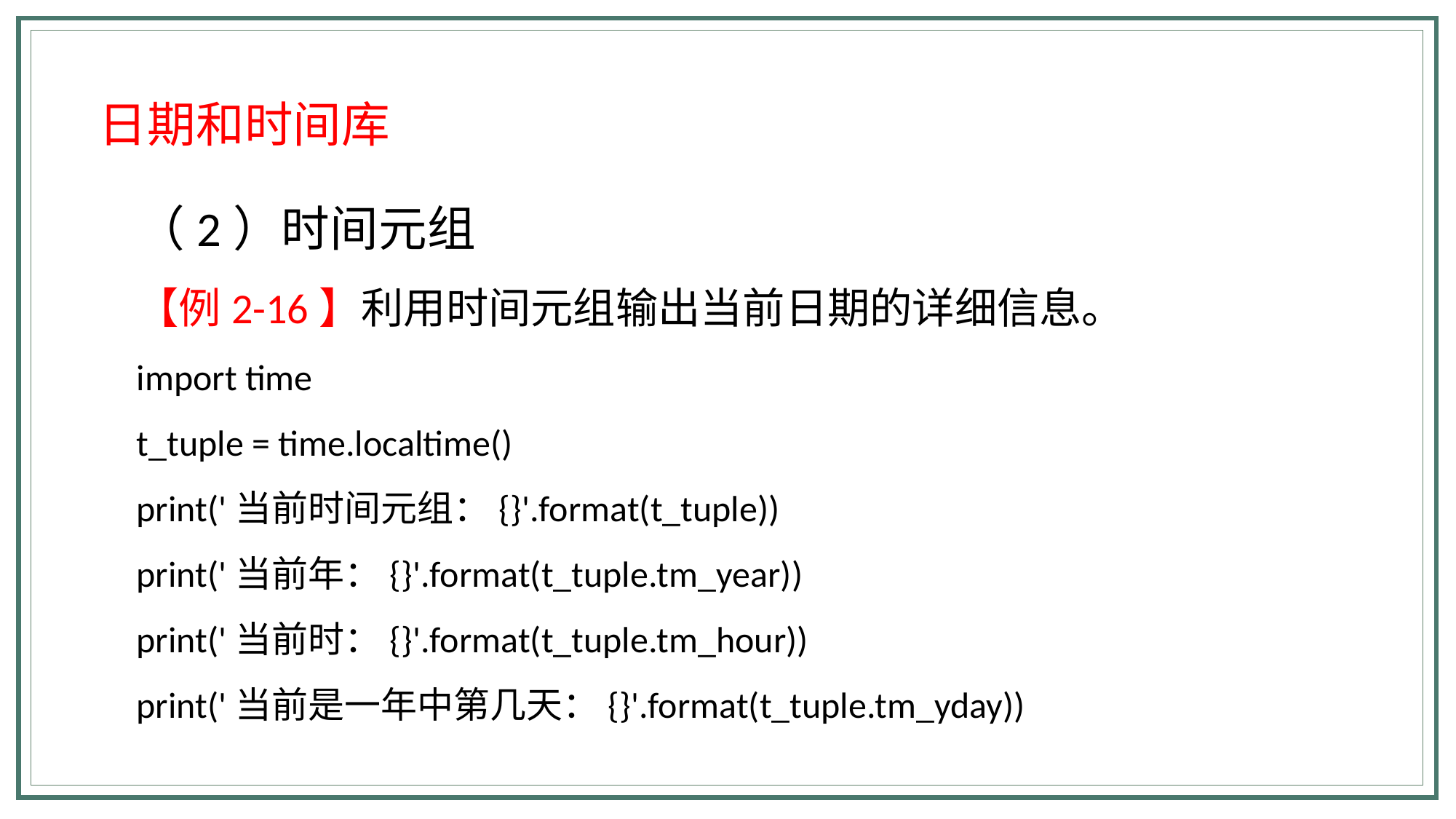

日期和时间库

（2）时间元组
【例2-16】利用时间元组输出当前日期的详细信息。
import time
t_tuple = time.localtime()
print('当前时间元组：{}'.format(t_tuple))
print('当前年：{}'.format(t_tuple.tm_year))
print('当前时：{}'.format(t_tuple.tm_hour))
print('当前是一年中第几天：{}'.format(t_tuple.tm_yday))